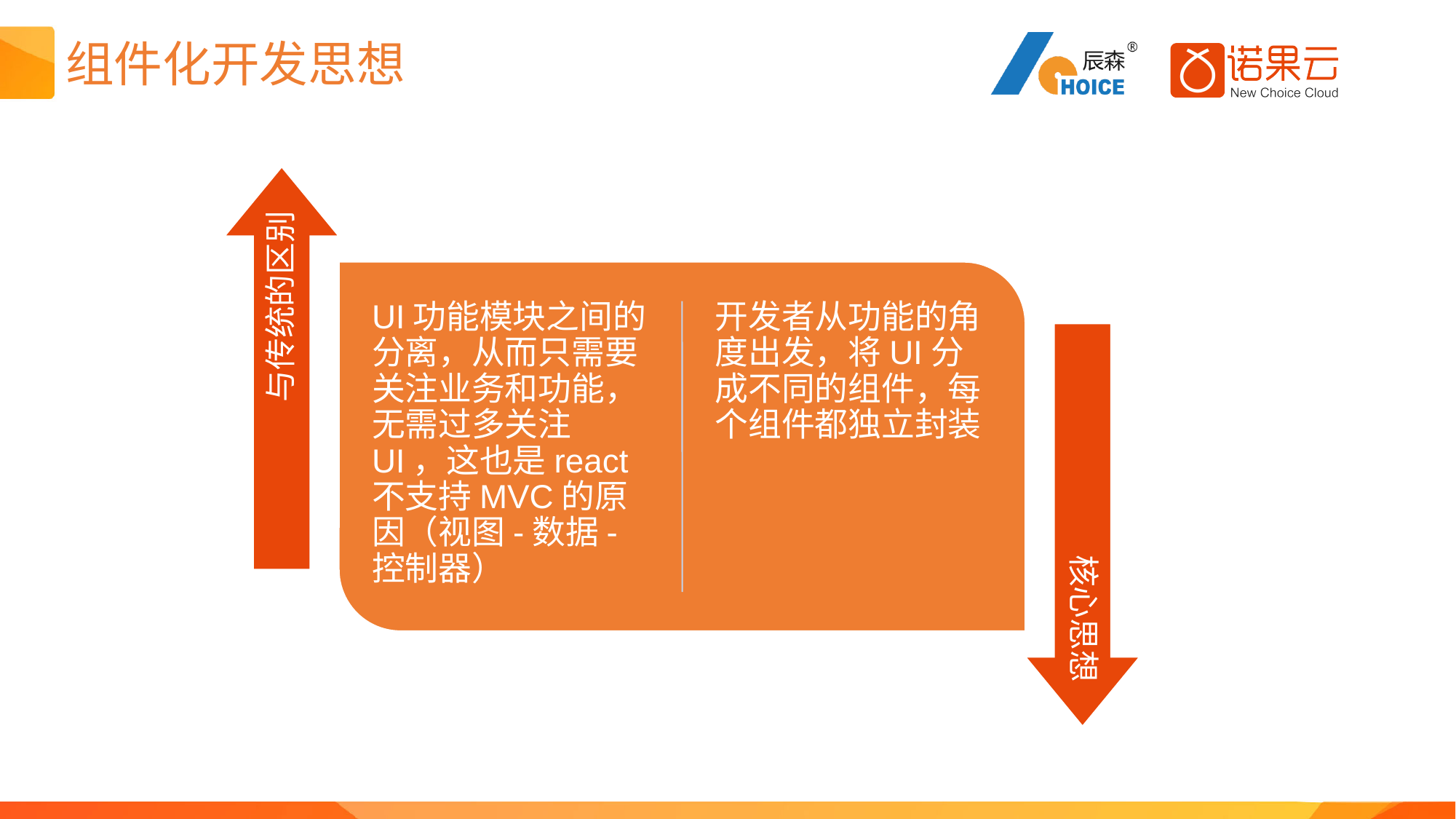

# 组件化开发思想

UI功能模块之间的分离，从而只需要关注业务和功能，无需过多关注UI，这也是react不支持MVC的原因（视图-数据-控制器）
开发者从功能的角度出发，将UI分成不同的组件，每个组件都独立封装
与传统的区别
核心思想
特点
添加
文字